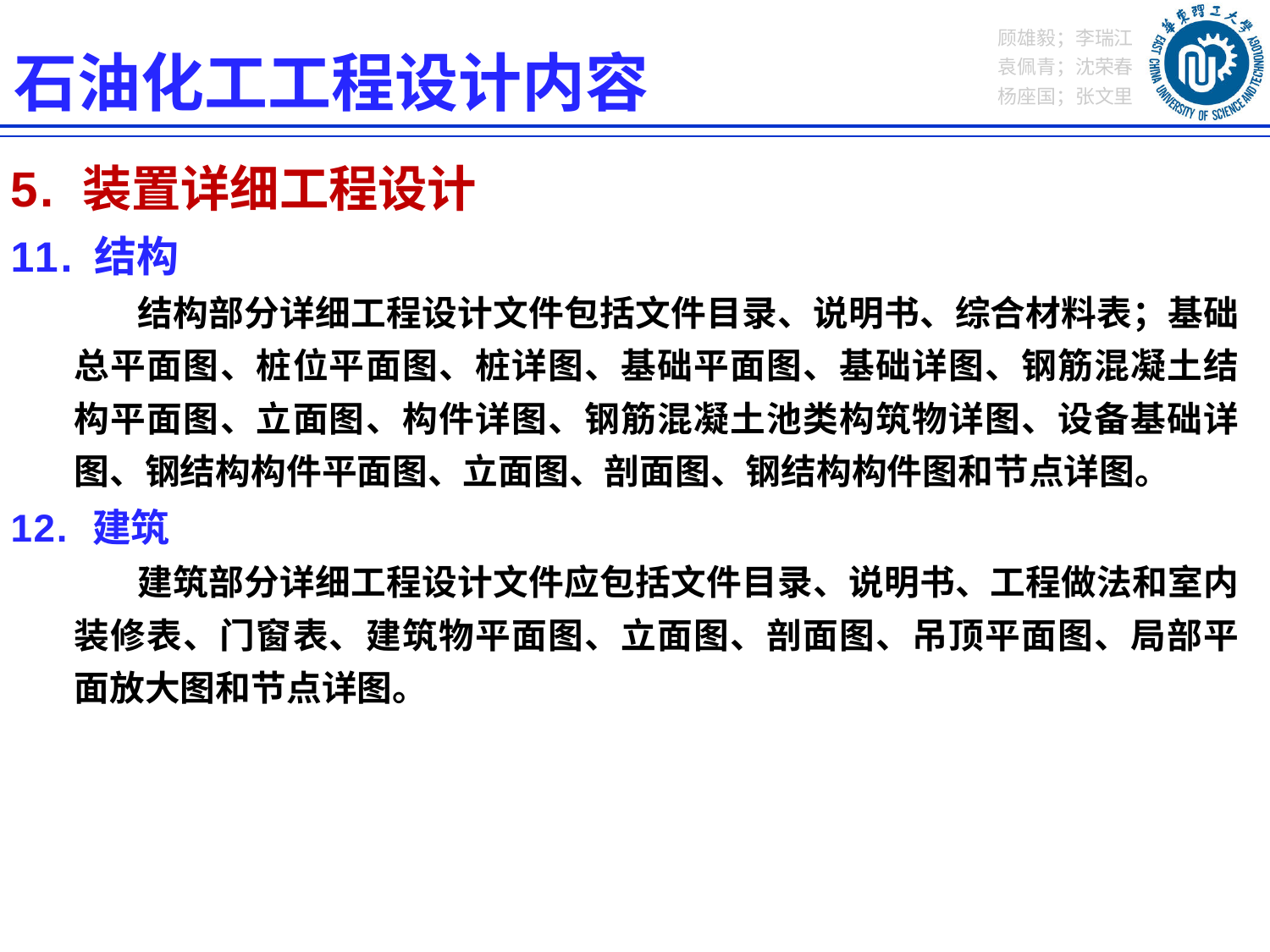

石油化工工程设计内容
装置详细工程设计
 结构
结构部分详细工程设计文件包括文件目录、说明书、综合材料表；基础总平面图、桩位平面图、桩详图、基础平面图、基础详图、钢筋混凝土结构平面图、立面图、构件详图、钢筋混凝土池类构筑物详图、设备基础详图、钢结构构件平面图、立面图、剖面图、钢结构构件图和节点详图。
 建筑
建筑部分详细工程设计文件应包括文件目录、说明书、工程做法和室内装修表、门窗表、建筑物平面图、立面图、剖面图、吊顶平面图、局部平面放大图和节点详图。